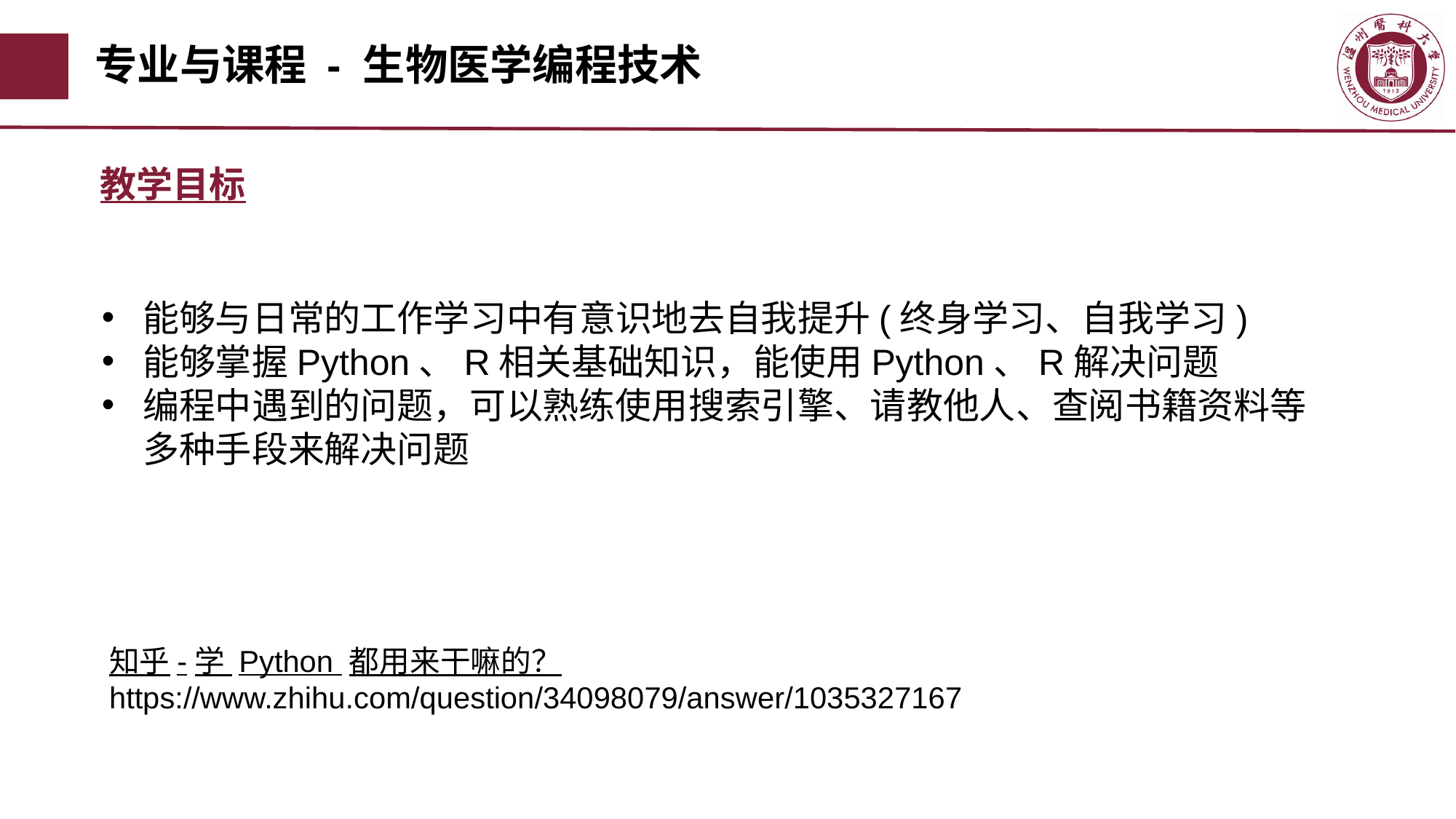

# 专业与课程 - 生物医学编程技术
教学目标

能够与日常的工作学习中有意识地去自我提升(终身学习、自我学习)
能够掌握Python、R相关基础知识，能使用Python、R解决问题
编程中遇到的问题，可以熟练使用搜索引擎、请教他人、查阅书籍资料等多种手段来解决问题

知乎-学 Python 都用来干嘛的？
https://www.zhihu.com/question/34098079/answer/1035327167